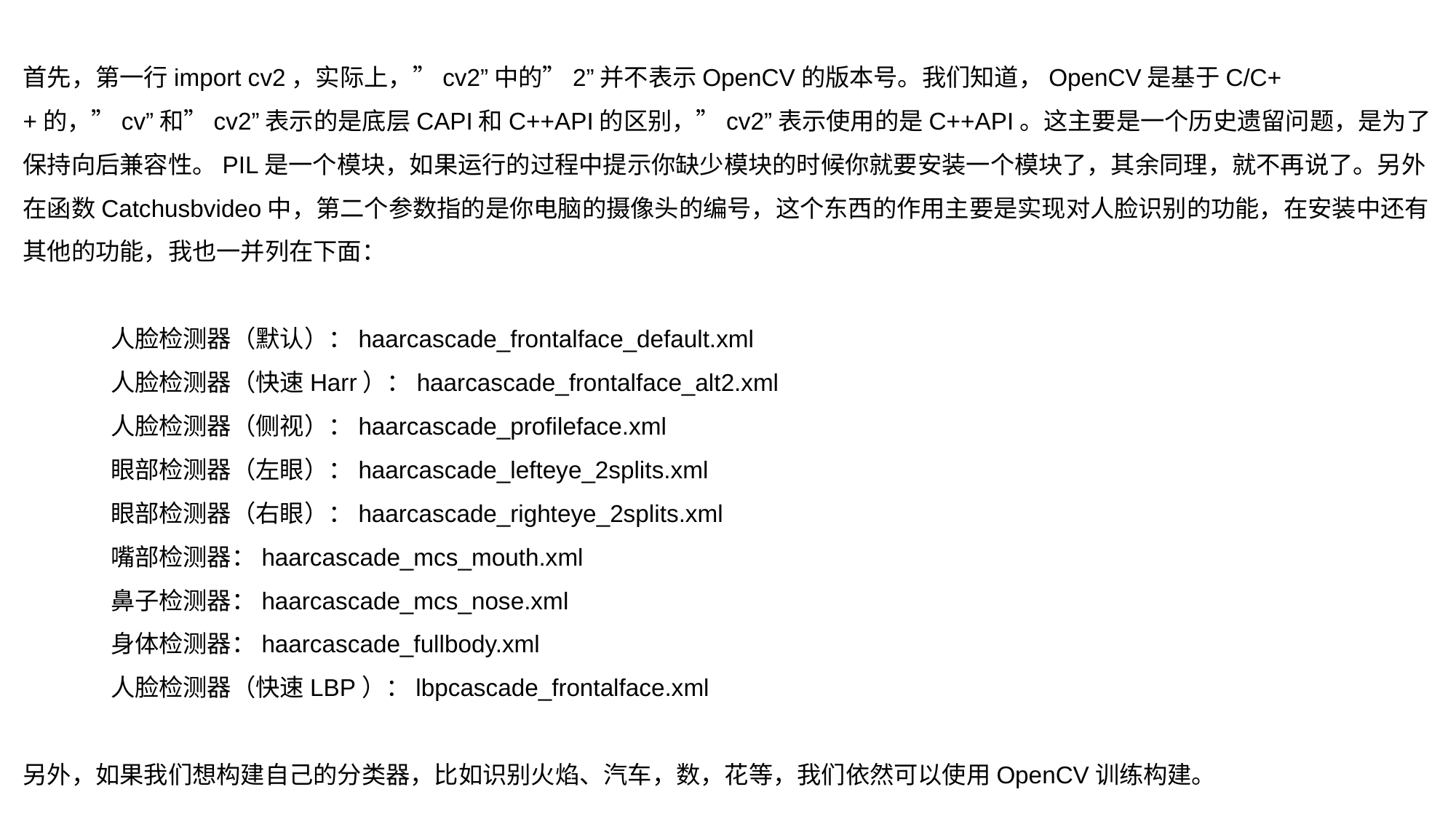

首先，第一行import cv2，实际上，”cv2”中的”2”并不表示OpenCV的版本号。我们知道，OpenCV是基于C/C++的，”cv”和”cv2”表示的是底层CAPI和C++API的区别，”cv2”表示使用的是C++API。这主要是一个历史遗留问题，是为了保持向后兼容性。PIL是一个模块，如果运行的过程中提示你缺少模块的时候你就要安装一个模块了，其余同理，就不再说了。另外在函数Catchusbvideo中，第二个参数指的是你电脑的摄像头的编号，这个东西的作用主要是实现对人脸识别的功能，在安装中还有其他的功能，我也一并列在下面：

               人脸检测器（默认）：haarcascade_frontalface_default.xml
               人脸检测器（快速Harr）：haarcascade_frontalface_alt2.xml
               人脸检测器（侧视）：haarcascade_profileface.xml
               眼部检测器（左眼）：haarcascade_lefteye_2splits.xml
               眼部检测器（右眼）：haarcascade_righteye_2splits.xml
               嘴部检测器：haarcascade_mcs_mouth.xml
               鼻子检测器：haarcascade_mcs_nose.xml
               身体检测器：haarcascade_fullbody.xml
               人脸检测器（快速LBP）：lbpcascade_frontalface.xml

另外，如果我们想构建自己的分类器，比如识别火焰、汽车，数，花等，我们依然可以使用OpenCV训练构建。